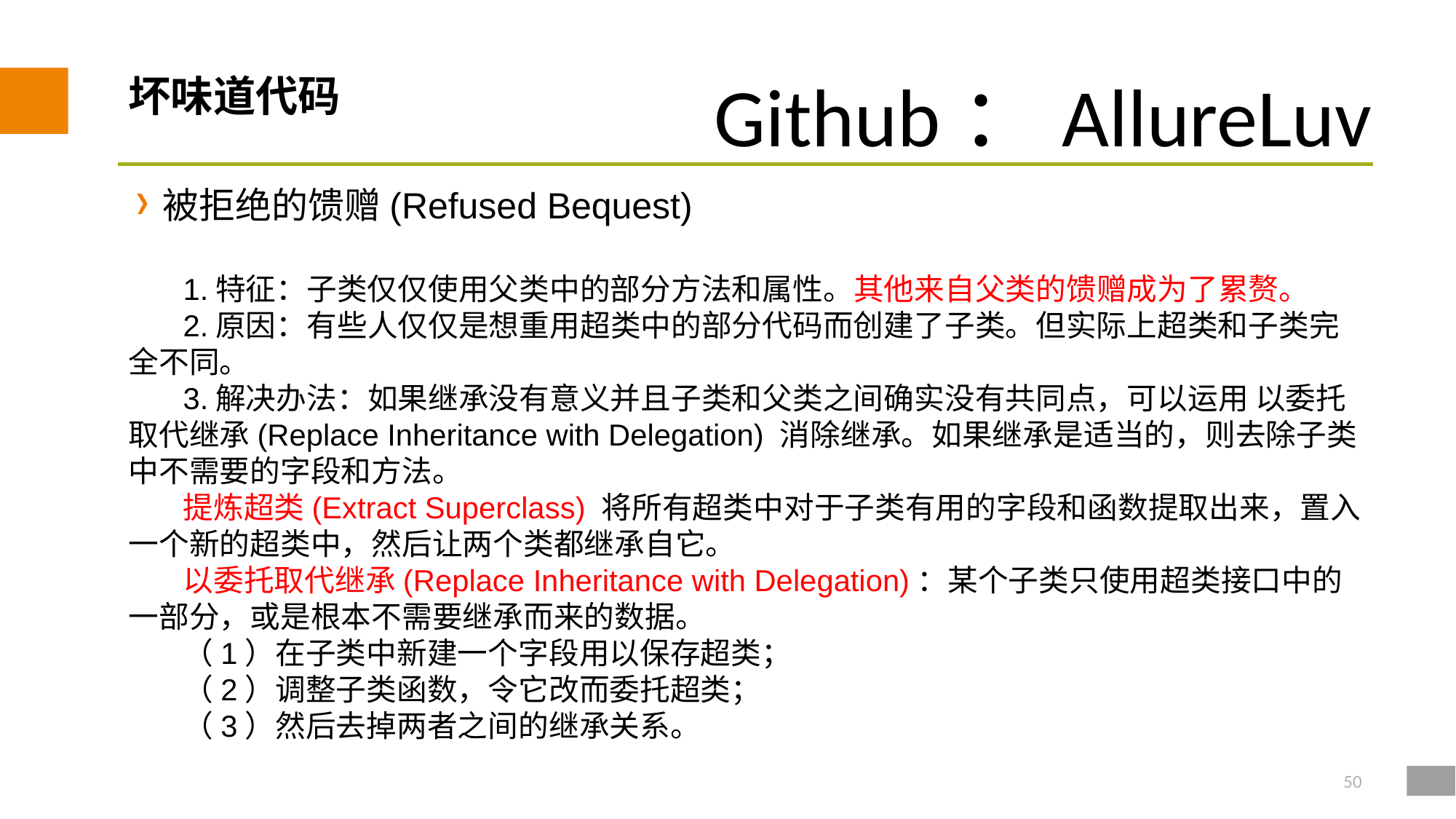

# 坏味道代码
被拒绝的馈赠(Refused Bequest)

1.特征：子类仅仅使用父类中的部分方法和属性。其他来自父类的馈赠成为了累赘。
2.原因：有些人仅仅是想重用超类中的部分代码而创建了子类。但实际上超类和子类完全不同。
3.解决办法：如果继承没有意义并且子类和父类之间确实没有共同点，可以运用 以委托取代继承(Replace Inheritance with Delegation) 消除继承。如果继承是适当的，则去除子类中不需要的字段和方法。
提炼超类(Extract Superclass) 将所有超类中对于子类有用的字段和函数提取出来，置入一个新的超类中，然后让两个类都继承自它。
以委托取代继承(Replace Inheritance with Delegation)：某个子类只使用超类接口中的一部分，或是根本不需要继承而来的数据。
（1）在子类中新建一个字段用以保存超类；
（2）调整子类函数，令它改而委托超类；
（3）然后去掉两者之间的继承关系。
50